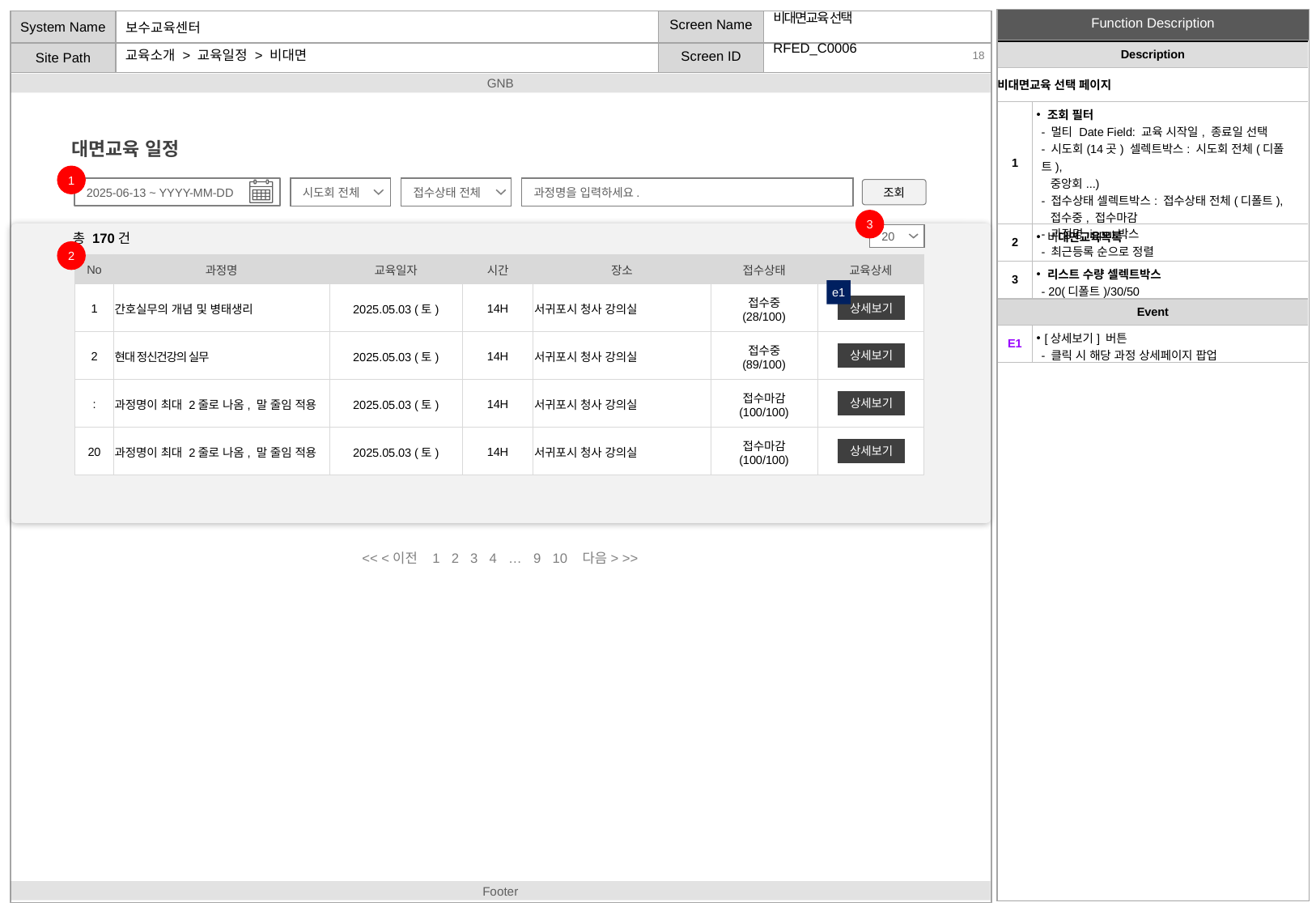

비대면교육 선택
| Description |  |
| --- | --- |
| 비대면교육 선택 페이지 |  |
| 1 | 조회 필터 - 멀티 Date Field: 교육 시작일, 종료일 선택 - 시도회(14곳) 셀렉트박스: 시도회 전체(디폴트), 중앙회...) - 접수상태 셀렉트박스: 접수상태 전체(디폴트), 접수중, 접수마감 - 과정명 input박스 |
| 2 | 비대면교육목록 - 최근등록 순으로 정렬 |
| 3 | 리스트 수량 셀렉트박스 - 20(디폴트)/30/50 |
RFED_C0006
# 교육소개 > 교육일정 > 비대면
대면교육 일정
1
2025-06-13 ~ YYYY-MM-DD

시도회 전체

접수상태 전체

과정명을 입력하세요.
조회
3

총 170건
20

2
| No | 과정명 | 교육일자 | 시간 | 장소 | 접수상태 | 교육상세 |
| --- | --- | --- | --- | --- | --- | --- |
| 1 | 간호실무의 개념 및 병태생리 | 2025.05.03 (토) | 14H | 서귀포시 청사 강의실 | 접수중 (28/100) |  |
| 2 | 현대 정신건강의 실무 | 2025.05.03 (토) | 14H | 서귀포시 청사 강의실 | 접수중 (89/100) |  |
| : | 과정명이 최대 2줄로 나옴, 말 줄임 적용 | 2025.05.03 (토) | 14H | 서귀포시 청사 강의실 | 접수마감 (100/100) |  |
| 20 | 과정명이 최대 2줄로 나옴, 말 줄임 적용 | 2025.05.03 (토) | 14H | 서귀포시 청사 강의실 | 접수마감 (100/100) |  |
e1
상세보기
| Event |  |
| --- | --- |
| E1 | [상세보기] 버튼 - 클릭 시 해당 과정 상세페이지 팝업 |
상세보기
상세보기
상세보기
<< <이전   1   2   3   4   …   9   10   다음> >>